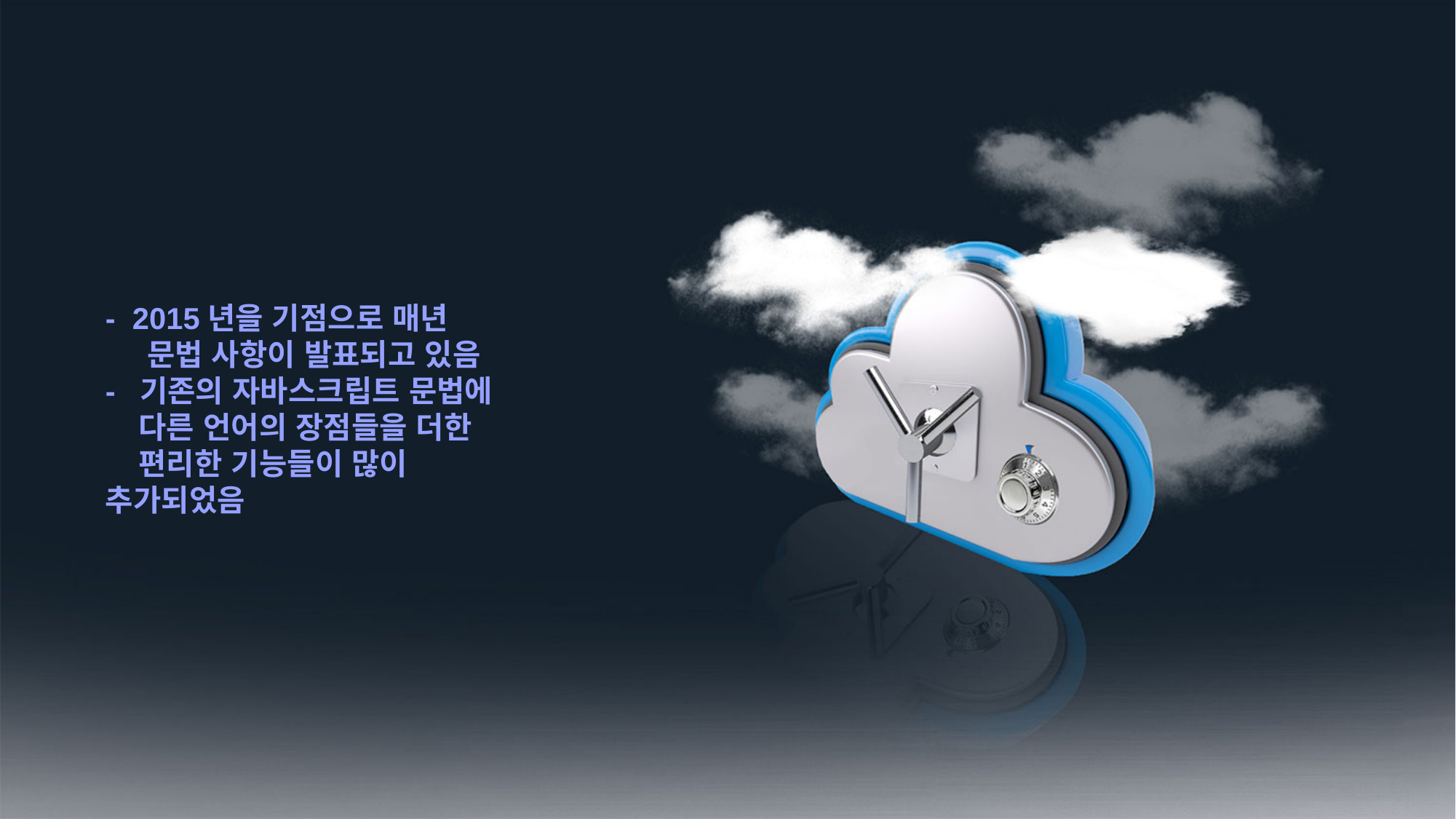

ES2015+
-  2015년을 기점으로 매년
    문법 사항이 발표되고 있음
-  기존의 자바스크립트 문법에
   다른 언어의 장점들을 더한
   편리한 기능들이 많이   	추가되었음